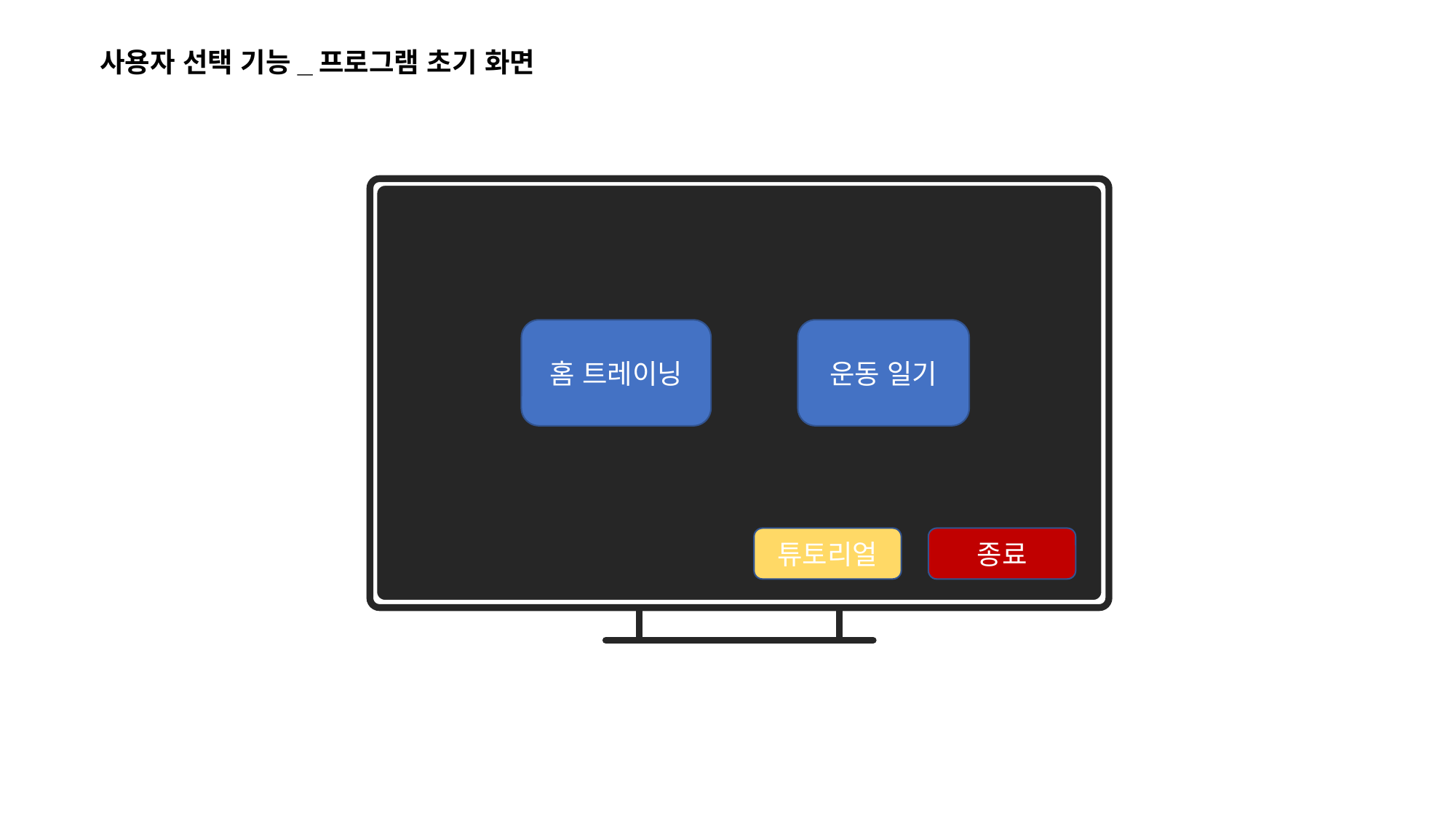

사용자 선택 기능_프로그램 초기 화면

홈 트레이닝
운동 일기
튜토리얼
종료